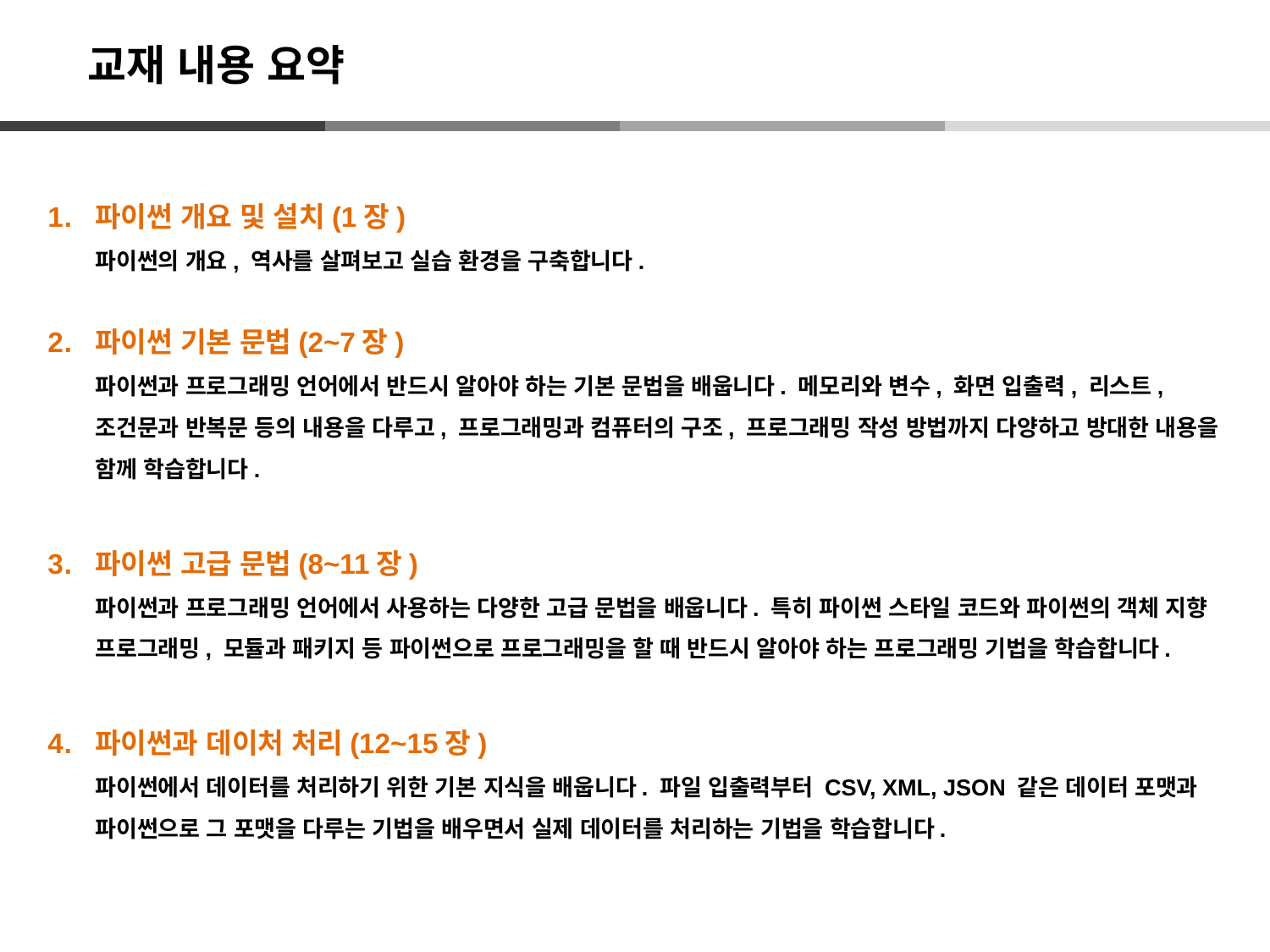

# 교재 내용 요약
파이썬 개요 및 설치(1장)
파이썬의 개요, 역사를 살펴보고 실습 환경을 구축합니다.
파이썬 기본 문법(2~7장)
파이썬과 프로그래밍 언어에서 반드시 알아야 하는 기본 문법을 배웁니다. 메모리와 변수, 화면 입출력, 리스트, 조건문과 반복문 등의 내용을 다루고, 프로그래밍과 컴퓨터의 구조, 프로그래밍 작성 방법까지 다양하고 방대한 내용을 함께 학습합니다.
파이썬 고급 문법(8~11장)
파이썬과 프로그래밍 언어에서 사용하는 다양한 고급 문법을 배웁니다. 특히 파이썬 스타일 코드와 파이썬의 객체 지향 프로그래밍, 모듈과 패키지 등 파이썬으로 프로그래밍을 할 때 반드시 알아야 하는 프로그래밍 기법을 학습합니다.
파이썬과 데이처 처리(12~15장)
파이썬에서 데이터를 처리하기 위한 기본 지식을 배웁니다. 파일 입출력부터 CSV, XML, JSON 같은 데이터 포맷과 파이썬으로 그 포맷을 다루는 기법을 배우면서 실제 데이터를 처리하는 기법을 학습합니다.